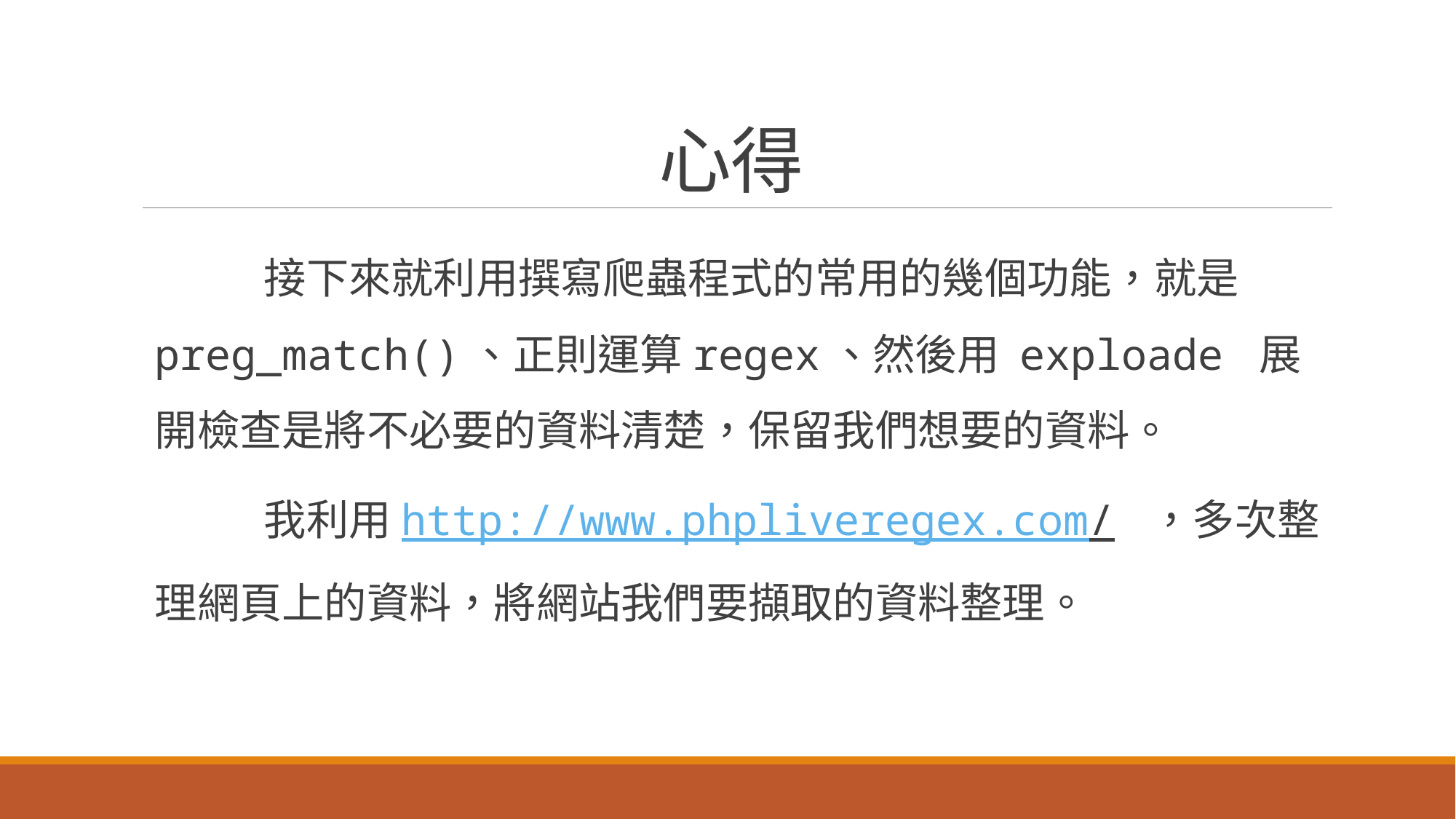

# 心得
	接下來就利用撰寫爬蟲程式的常用的幾個功能，就是preg_match()、正則運算regex、然後用 exploade 展開檢查是將不必要的資料清楚，保留我們想要的資料。
	我利用http://www.phpliveregex.com/ ，多次整理網頁上的資料，將網站我們要擷取的資料整理。